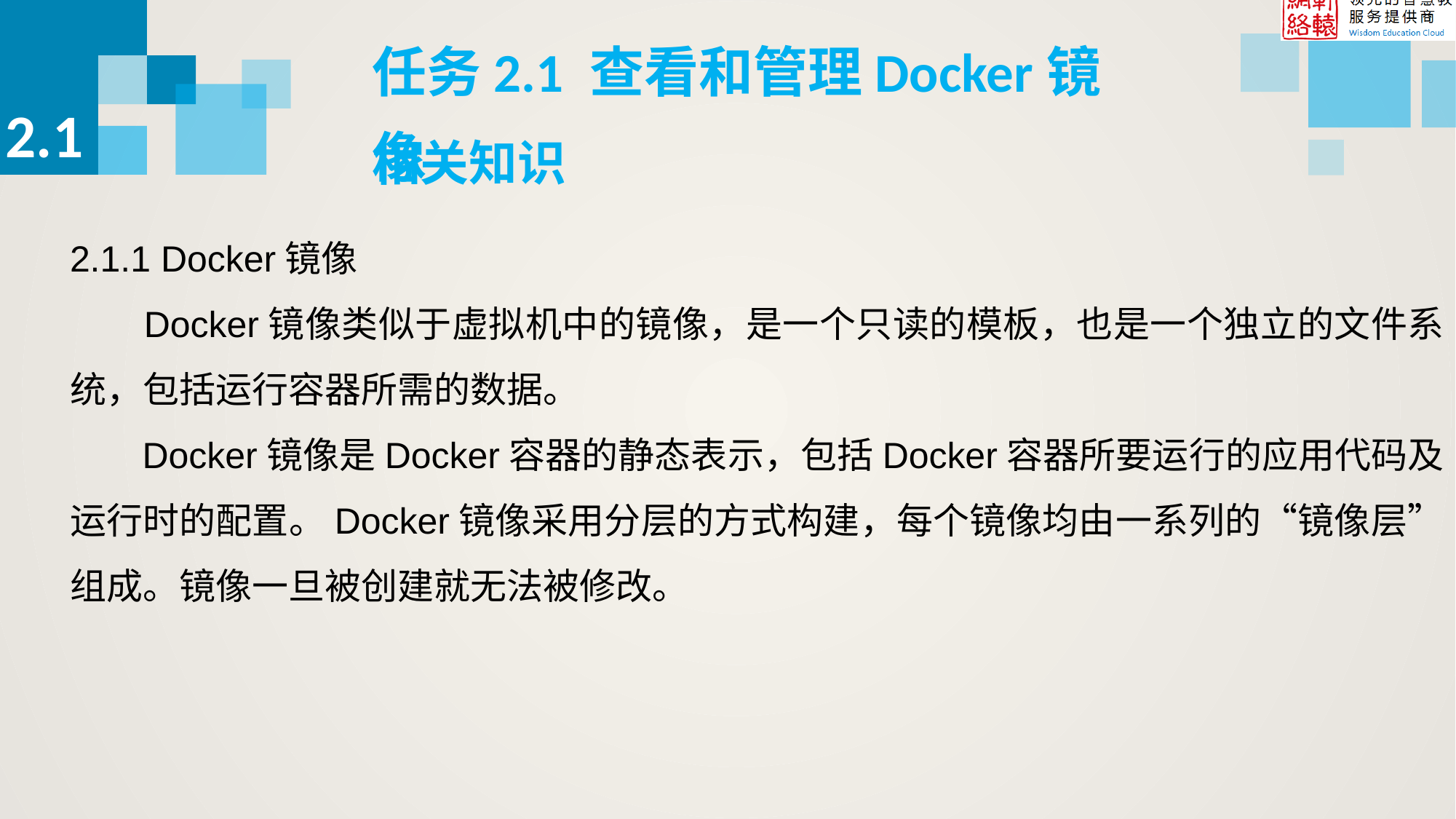

任务2.1 查看和管理Docker镜像
2.1
相关知识
2.1.1 Docker镜像
       Docker镜像类似于虚拟机中的镜像，是一个只读的模板，也是一个独立的文件系统，包括运行容器所需的数据。
       Docker镜像是Docker容器的静态表示，包括Docker容器所要运行的应用代码及运行时的配置。Docker镜像采用分层的方式构建，每个镜像均由一系列的“镜像层”组成。镜像一旦被创建就无法被修改。